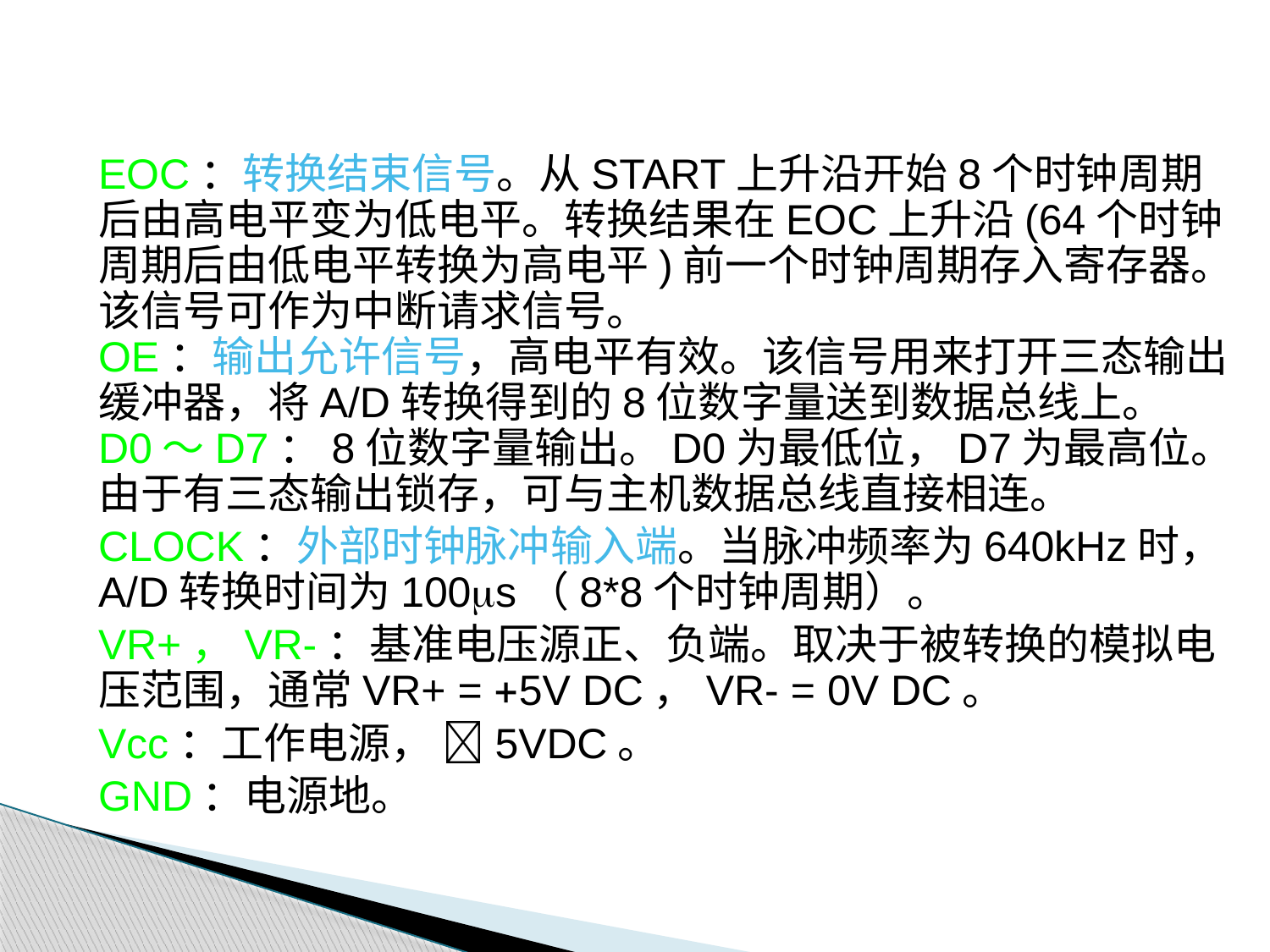

EOC：转换结束信号。从START上升沿开始8个时钟周期后由高电平变为低电平。转换结果在EOC上升沿(64个时钟周期后由低电平转换为高电平)前一个时钟周期存入寄存器。该信号可作为中断请求信号。
	OE：输出允许信号，高电平有效。该信号用来打开三态输出缓冲器，将A/D转换得到的8位数字量送到数据总线上。
	D0～D7：8位数字量输出。D0为最低位，D7为最高位。由于有三态输出锁存，可与主机数据总线直接相连。
	CLOCK：外部时钟脉冲输入端。当脉冲频率为640kHz时，A/D转换时间为100μs（8*8个时钟周期）。
	VR+，VR-：基准电压源正、负端。取决于被转换的模拟电压范围，通常VR+ = +5V DC，VR- = 0V DC。
	Vcc：工作电源， +5VDC。
	GND：电源地。